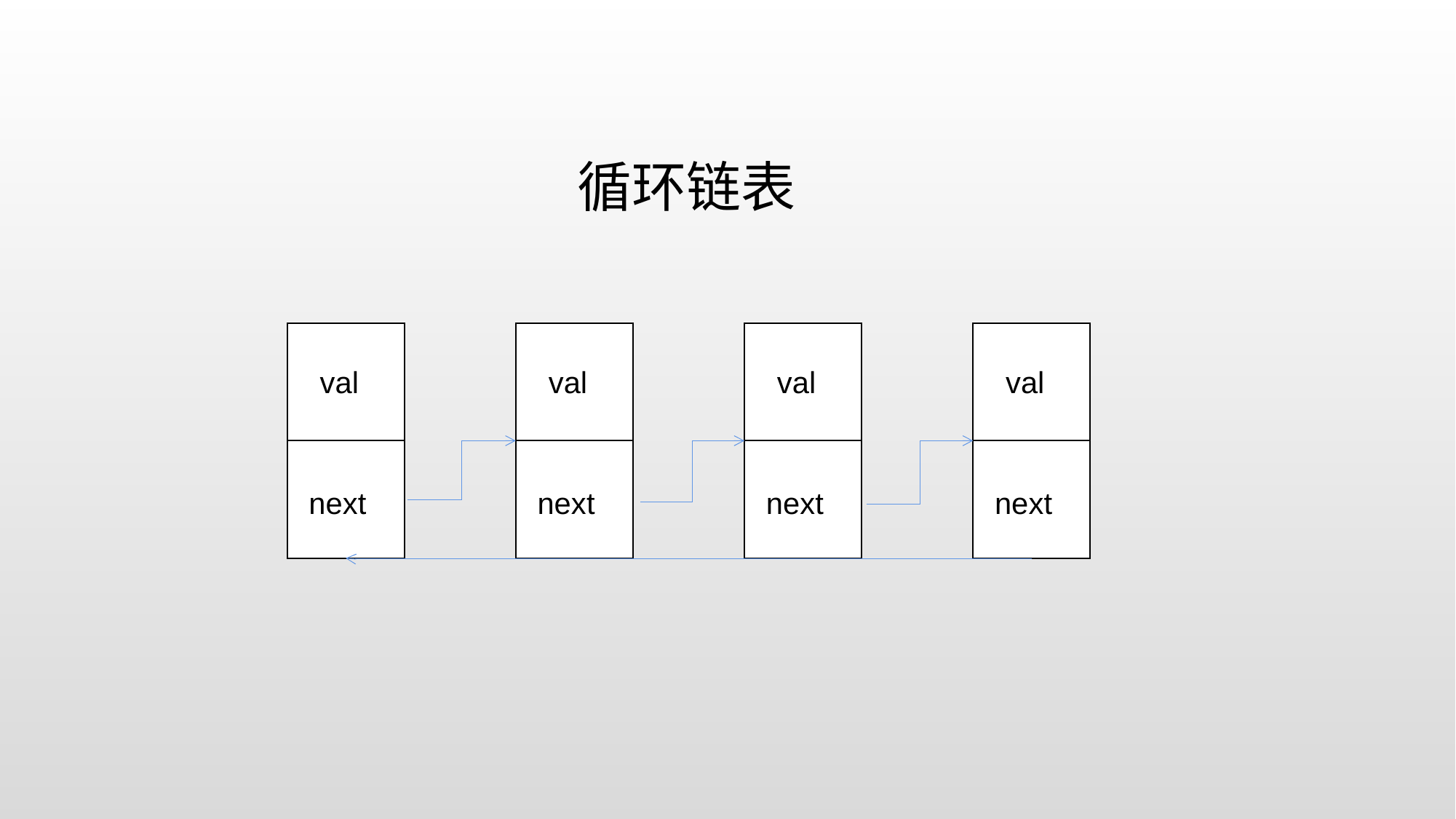

循环链表

val
val
val
val
next
next
next
next